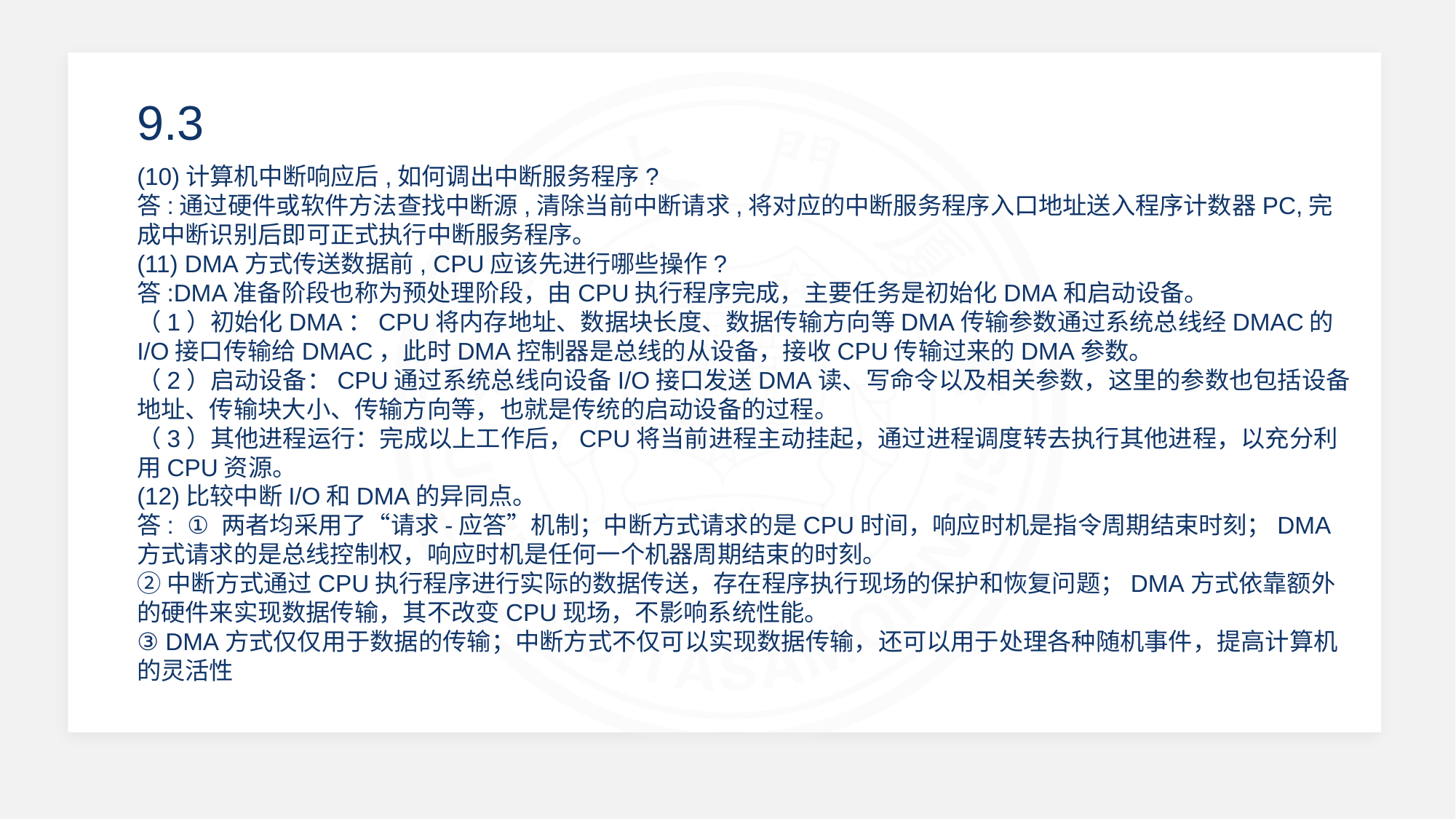

9.3
(10)计算机中断响应后,如何调出中断服务程序?
答:通过硬件或软件方法查找中断源,清除当前中断请求,将对应的中断服务程序入口地址送入程序计数器PC,完成中断识别后即可正式执行中断服务程序。
(11) DMA方式传送数据前, CPU应该先进行哪些操作?
答:DMA准备阶段也称为预处理阶段，由CPU执行程序完成，主要任务是初始化DMA和启动设备。
（1）初始化DMA：CPU将内存地址、数据块长度、数据传输方向等DMA传输参数通过系统总线经DMAC的I/O接口传输给DMAC，此时DMA控制器是总线的从设备，接收CPU传输过来的DMA参数。
（2）启动设备：CPU通过系统总线向设备I/O接口发送DMA读、写命令以及相关参数，这里的参数也包括设备地址、传输块大小、传输方向等，也就是传统的启动设备的过程。
（3）其他进程运行：完成以上工作后，CPU将当前进程主动挂起，通过进程调度转去执行其他进程，以充分利用CPU资源。
(12)比较中断I/O和DMA的异同点。
答:  ① 两者均采用了“请求-应答”机制；中断方式请求的是CPU时间，响应时机是指令周期结束时刻；DMA方式请求的是总线控制权，响应时机是任何一个机器周期结束的时刻。
②中断方式通过CPU执行程序进行实际的数据传送，存在程序执行现场的保护和恢复问题；DMA方式依靠额外的硬件来实现数据传输，其不改变CPU现场，不影响系统性能。
③ DMA方式仅仅用于数据的传输；中断方式不仅可以实现数据传输，还可以用于处理各种随机事件，提高计算机的灵活性